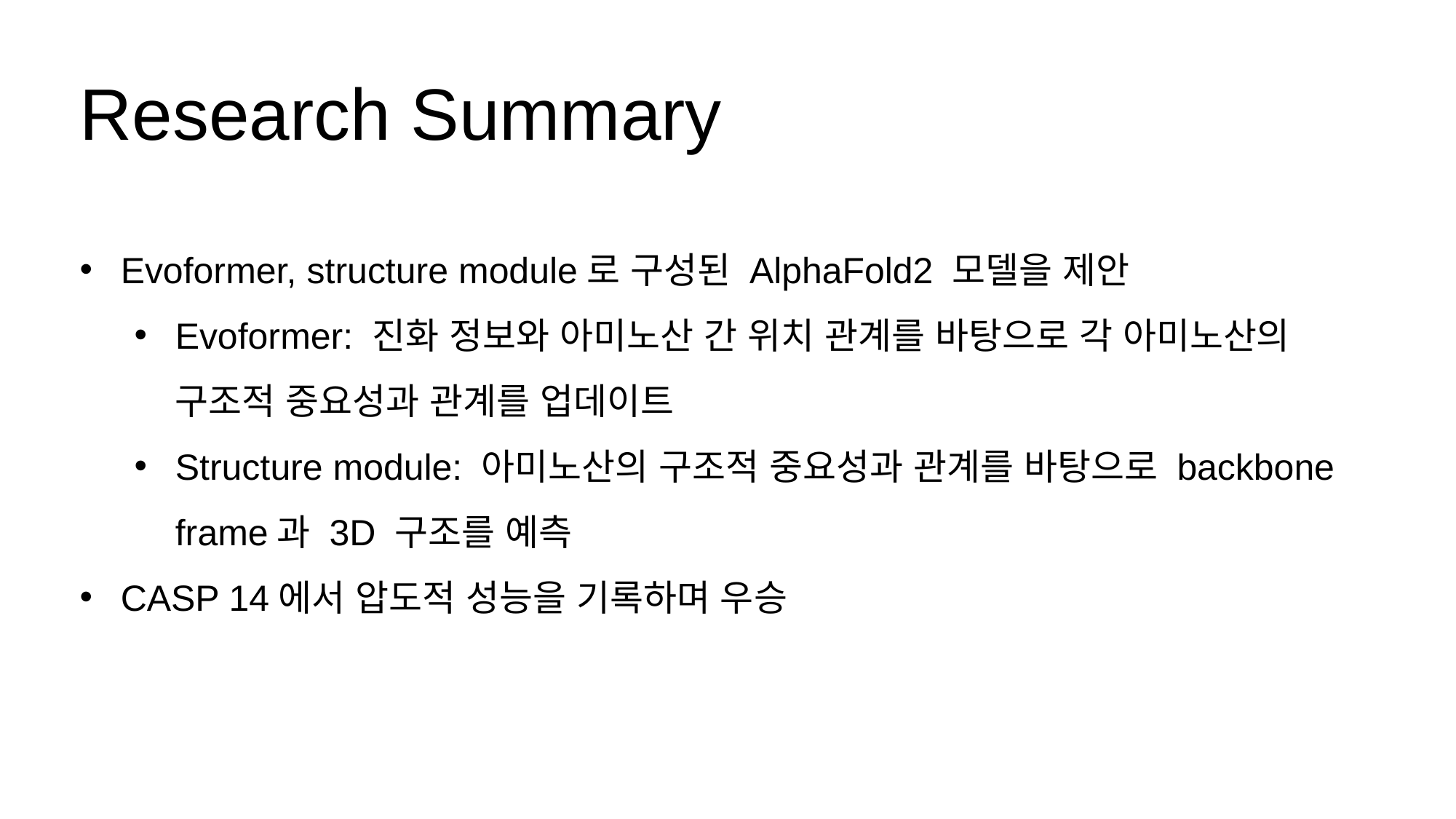

Research Summary
Evoformer, structure module로 구성된 AlphaFold2 모델을 제안
Evoformer: 진화 정보와 아미노산 간 위치 관계를 바탕으로 각 아미노산의         구조적 중요성과 관계를 업데이트
Structure module: 아미노산의 구조적 중요성과 관계를 바탕으로 backbone frame과 3D 구조를 예측
CASP 14에서 압도적 성능을 기록하며 우승